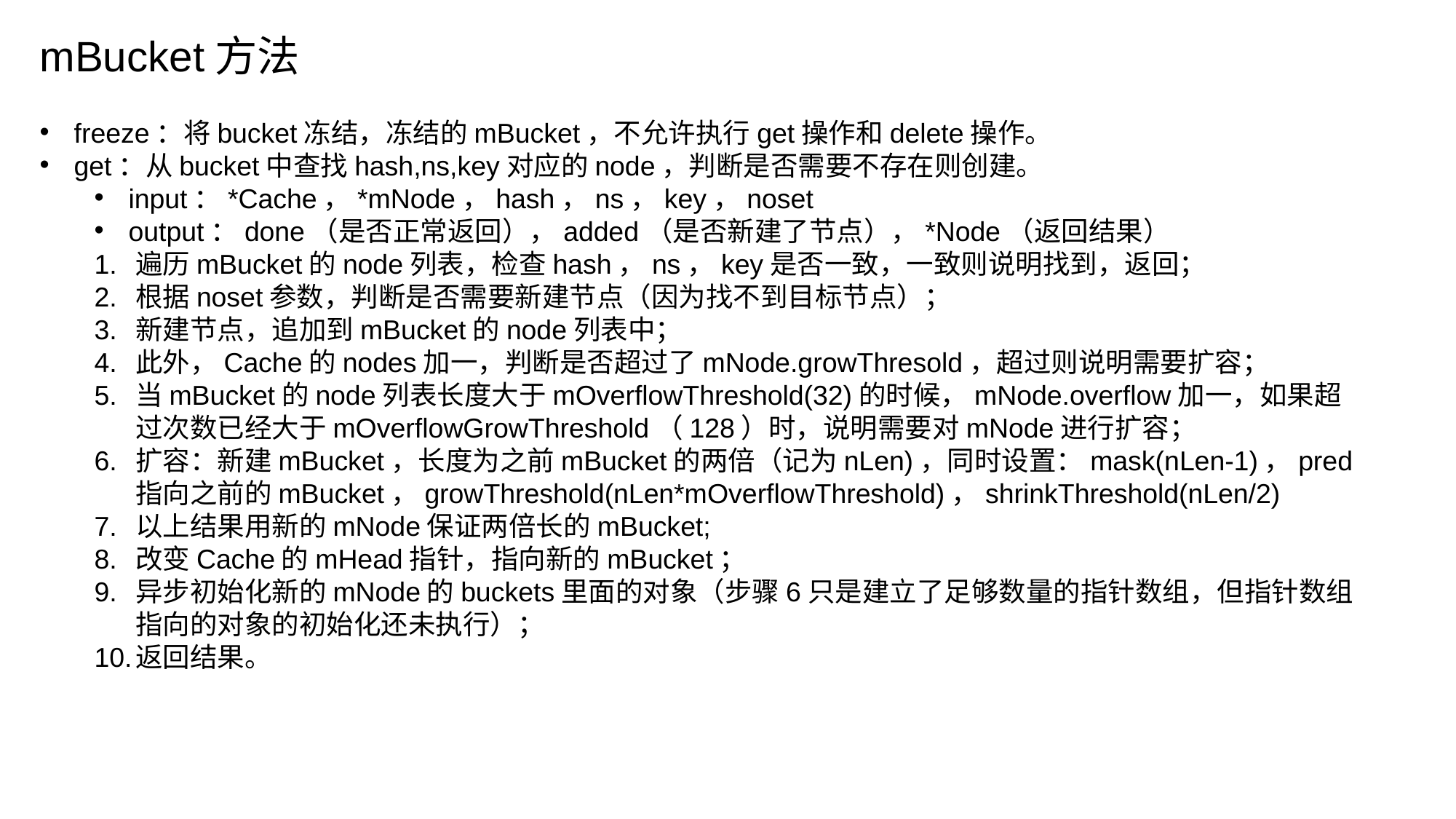

mBucket方法
freeze：将bucket冻结，冻结的mBucket，不允许执行get操作和delete操作。
get：从bucket中查找hash,ns,key对应的node，判断是否需要不存在则创建。
input：*Cache，*mNode，hash，ns，key，noset
output：done（是否正常返回），added（是否新建了节点），*Node（返回结果）
遍历mBucket的node列表，检查hash，ns，key是否一致，一致则说明找到，返回；
根据noset参数，判断是否需要新建节点（因为找不到目标节点）；
新建节点，追加到mBucket的node列表中；
此外，Cache的nodes加一，判断是否超过了mNode.growThresold，超过则说明需要扩容；
当mBucket的node列表长度大于mOverflowThreshold(32)的时候，mNode.overflow加一，如果超过次数已经大于mOverflowGrowThreshold（128）时，说明需要对mNode进行扩容；
扩容：新建mBucket，长度为之前mBucket的两倍（记为nLen)，同时设置：mask(nLen-1)，pred指向之前的mBucket，growThreshold(nLen*mOverflowThreshold)，shrinkThreshold(nLen/2)
以上结果用新的mNode保证两倍长的mBucket;
改变Cache的mHead指针，指向新的mBucket；
异步初始化新的mNode的buckets里面的对象（步骤6只是建立了足够数量的指针数组，但指针数组指向的对象的初始化还未执行）；
返回结果。